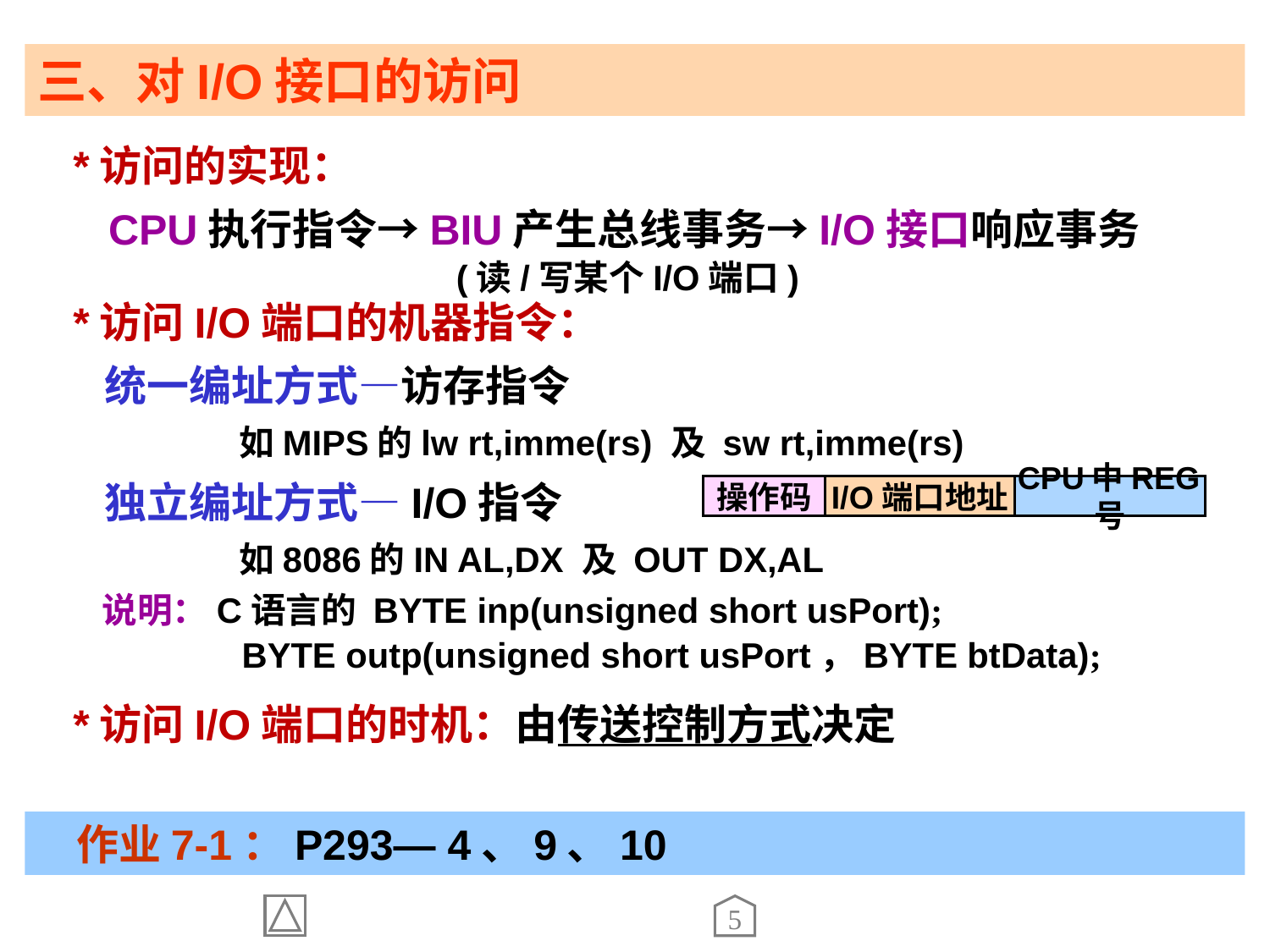

三、对I/O接口的访问
   *访问的实现：
      CPU执行指令→BIU产生总线事务→I/O接口响应事务
                                           (读/写某个I/O端口)
   *访问I/O端口的机器指令：
      统一编址方式—访存指令
                        如MIPS的lw rt,imme(rs) 及 sw rt,imme(rs)
      独立编址方式—I/O指令
                        如8086的IN AL,DX 及 OUT DX,AL
操作码
I/O端口地址
CPU中REG号
       说明：C语言的 BYTE inp(unsigned short usPort);
                     BYTE outp(unsigned short usPort，BYTE btData);
   *访问I/O端口的时机：由传送控制方式决定
   作业7-1：P293— 4、9、10

5
33